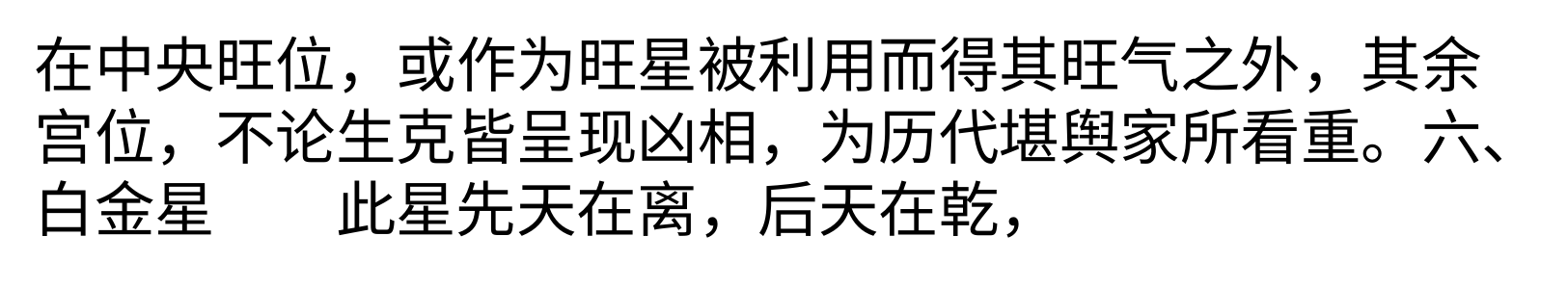

在中央旺位，或作为旺星被利用而得其旺气之外，其余宫位，不论生克皆呈现凶相，为历代堪舆家所看重。六、白金星　　此星先天在离，后天在乾，